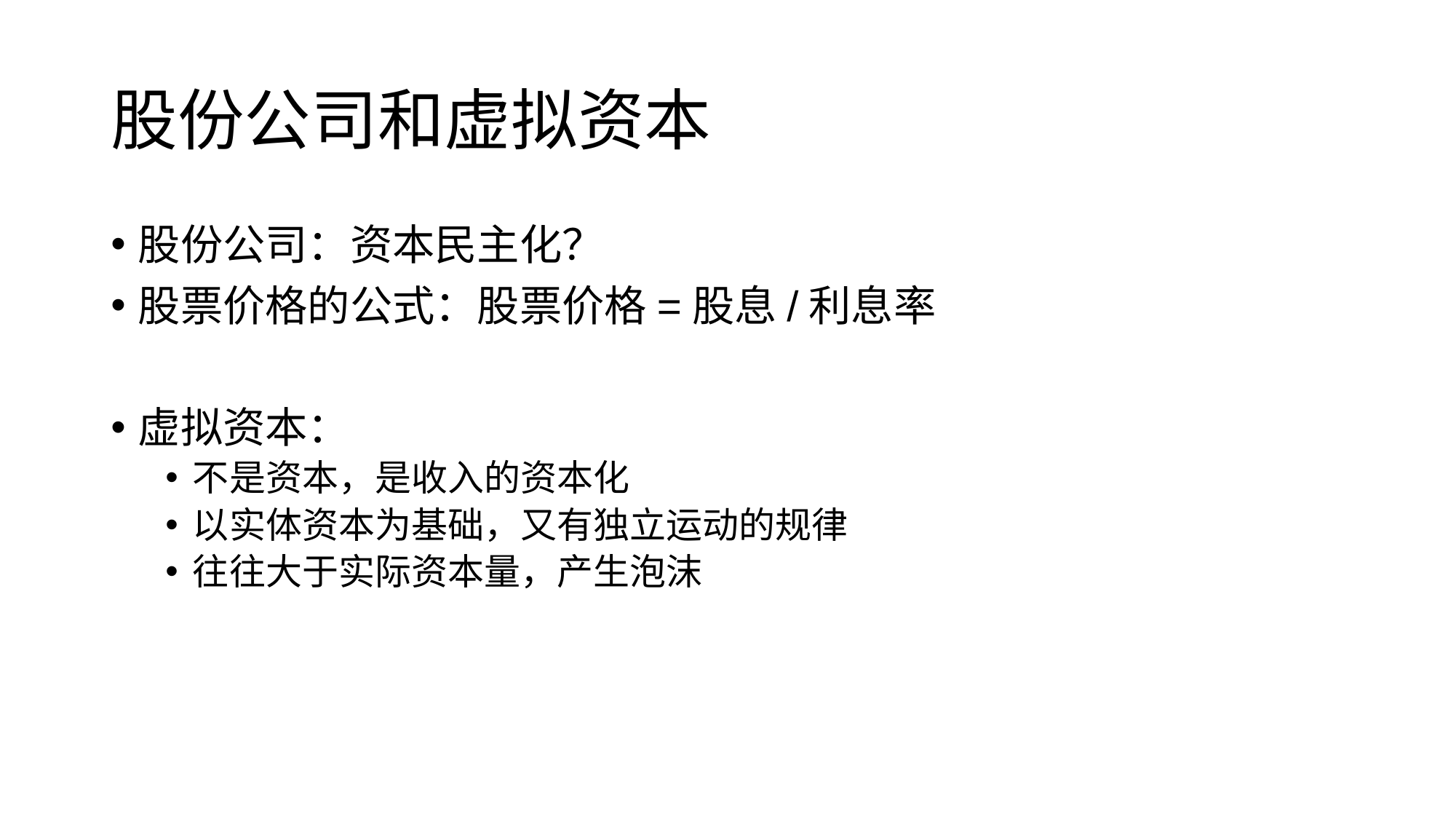

# 股份公司和虚拟资本
股份公司：资本民主化？
股票价格的公式：股票价格=股息/利息率

虚拟资本：
不是资本，是收入的资本化
以实体资本为基础，又有独立运动的规律
往往大于实际资本量，产生泡沫